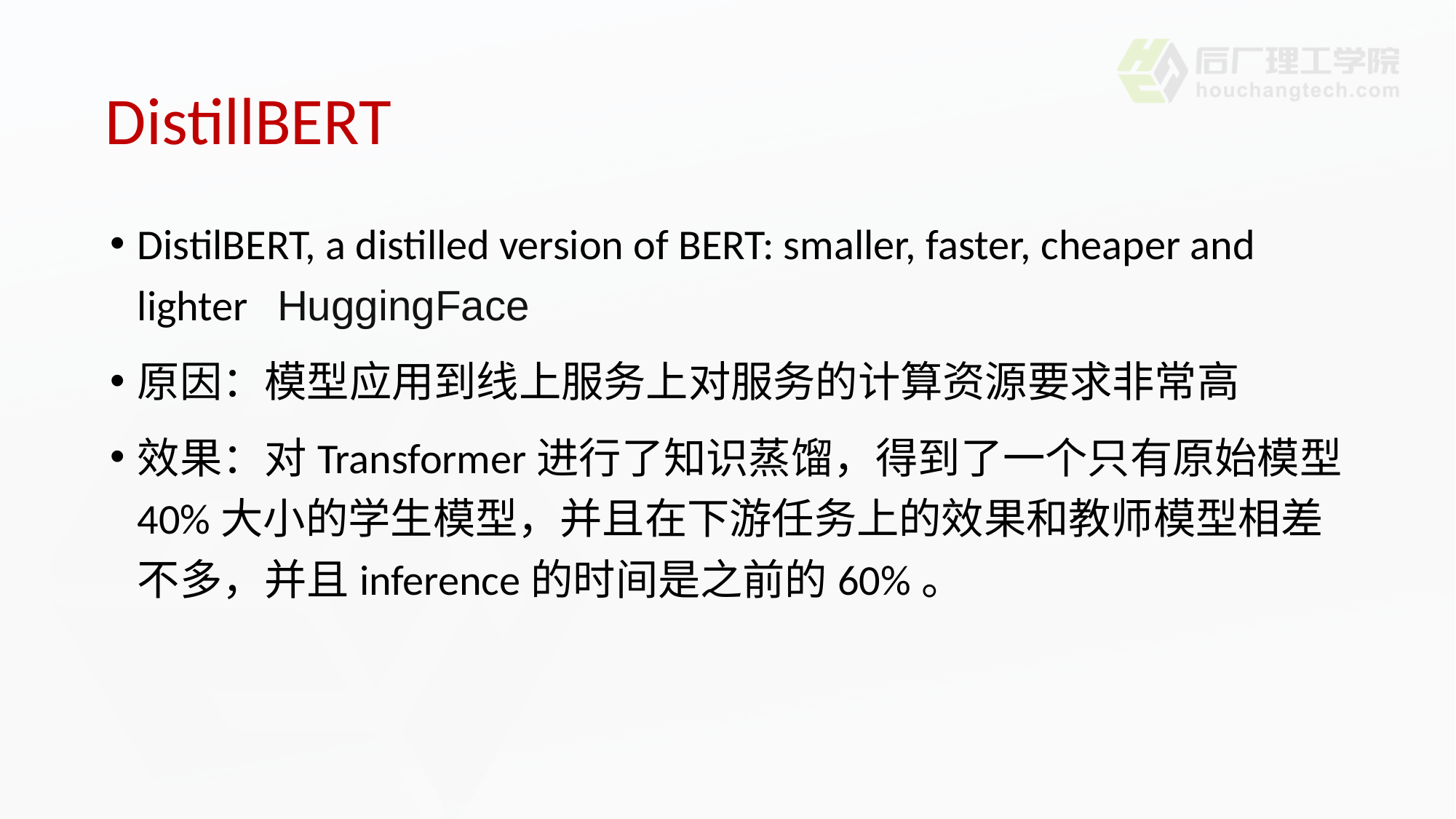

# DistillBERT
DistilBERT, a distilled version of BERT: smaller, faster, cheaper and lighter   HuggingFace
原因：模型应用到线上服务上对服务的计算资源要求非常高
效果：对Transformer进行了知识蒸馏，得到了一个只有原始模型40%大小的学生模型，并且在下游任务上的效果和教师模型相差不多，并且inference的时间是之前的60%。